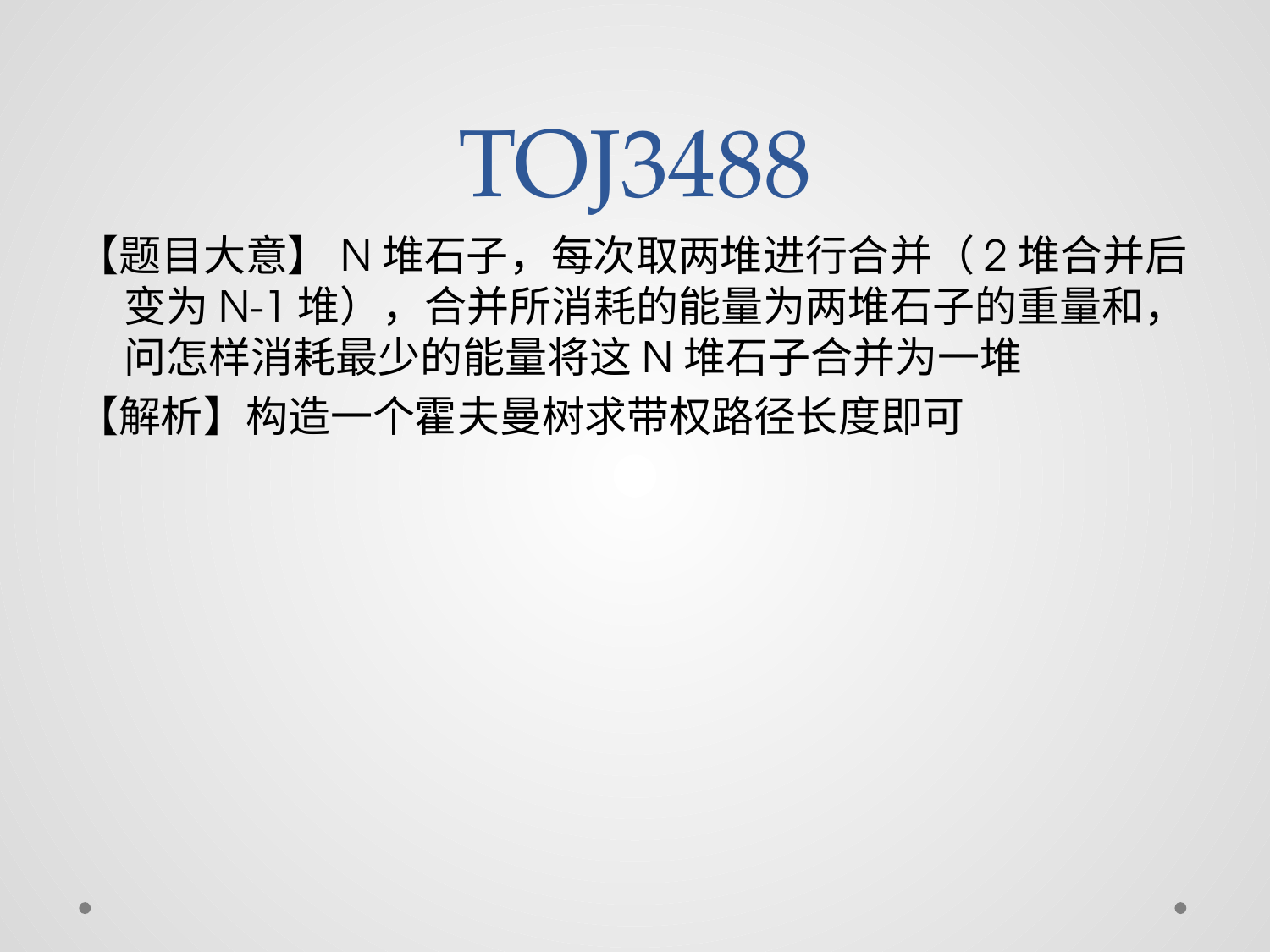

# TOJ3488
【题目大意】N堆石子，每次取两堆进行合并（2堆合并后变为N-1堆），合并所消耗的能量为两堆石子的重量和，问怎样消耗最少的能量将这N堆石子合并为一堆
【解析】构造一个霍夫曼树求带权路径长度即可